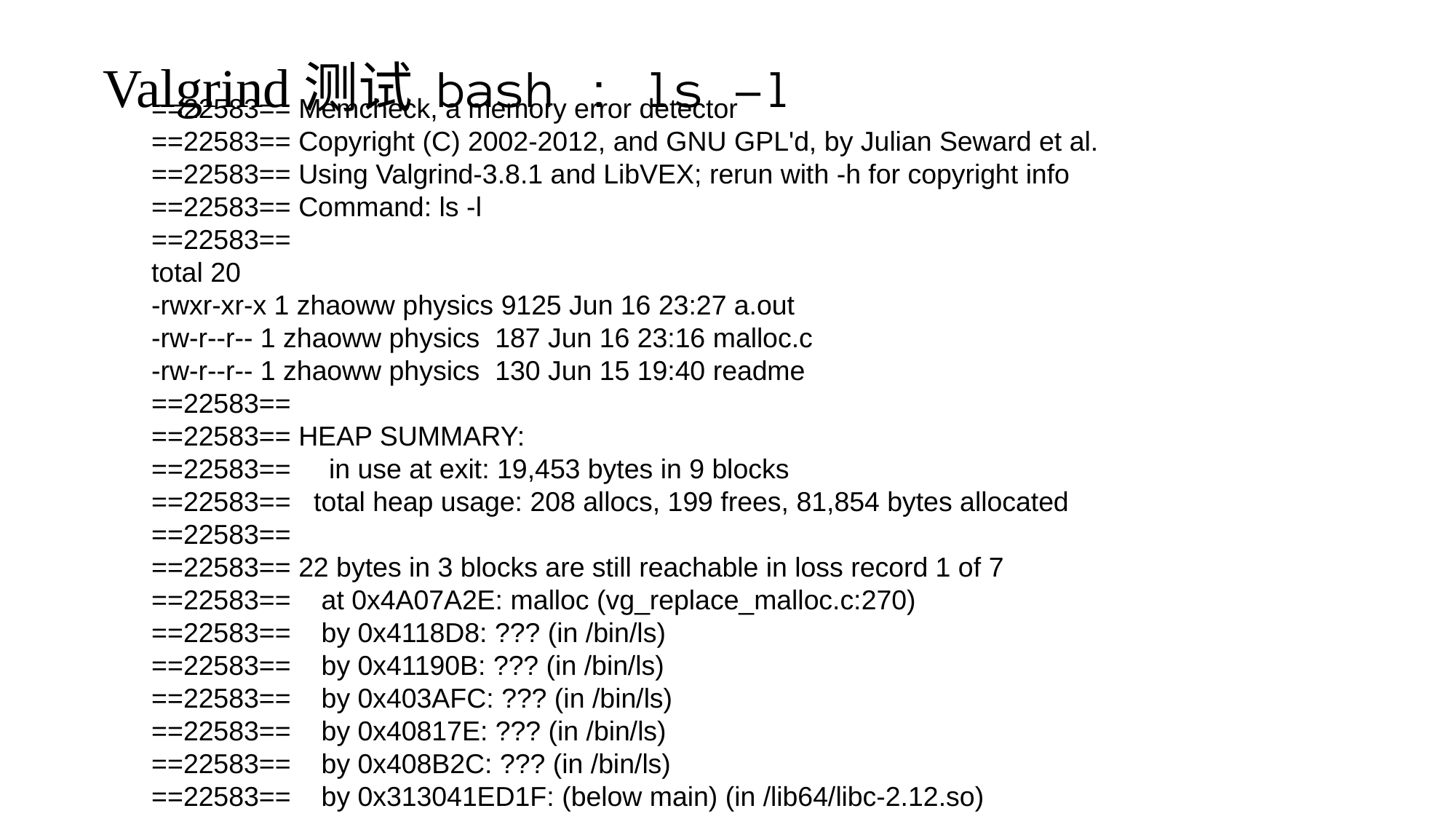

Valgrind测试 bash : ls -l
==22583== Memcheck, a memory error detector
==22583== Copyright (C) 2002-2012, and GNU GPL'd, by Julian Seward et al.
==22583== Using Valgrind-3.8.1 and LibVEX; rerun with -h for copyright info
==22583== Command: ls -l
==22583==
total 20
-rwxr-xr-x 1 zhaoww physics 9125 Jun 16 23:27 a.out
-rw-r--r-- 1 zhaoww physics  187 Jun 16 23:16 malloc.c
-rw-r--r-- 1 zhaoww physics  130 Jun 15 19:40 readme
==22583==
==22583== HEAP SUMMARY:
==22583==     in use at exit: 19,453 bytes in 9 blocks
==22583==   total heap usage: 208 allocs, 199 frees, 81,854 bytes allocated
==22583==
==22583== 22 bytes in 3 blocks are still reachable in loss record 1 of 7
==22583==    at 0x4A07A2E: malloc (vg_replace_malloc.c:270)
==22583==    by 0x4118D8: ??? (in /bin/ls)
==22583==    by 0x41190B: ??? (in /bin/ls)
==22583==    by 0x403AFC: ??? (in /bin/ls)
==22583==    by 0x40817E: ??? (in /bin/ls)
==22583==    by 0x408B2C: ??? (in /bin/ls)
==22583==    by 0x313041ED1F: (below main) (in /lib64/libc-2.12.so)
==22583==
==22583== 23 bytes in 1 blocks are still reachable in loss record 2 of 7
==22583==    at 0x4A07A2E: malloc (vg_replace_malloc.c:270)
==22583==    by 0x4118D8: ??? (in /bin/ls)
==22583==    by 0x40E3CB: ??? (in /bin/ls)
==22583==    by 0x403844: ??? (in /bin/ls)
==22583==    by 0x404377: ??? (in /bin/ls)
==22583==    by 0x40817E: ??? (in /bin/ls)
==22583==    by 0x408B2C: ??? (in /bin/ls)
==22583==    by 0x313041ED1F: (below main) (in /lib64/libc-2.12.so)
==22583==
==22583== 24 bytes in 1 blocks are still reachable in loss record 3 of 7
==22583==    at 0x4A07A2E: malloc (vg_replace_malloc.c:270)
==22583==    by 0x4118D8: ??? (in /bin/ls)
==22583==    by 0x40E22B: ??? (in /bin/ls)
==22583==    by 0x40447F: ??? (in /bin/ls)
==22583==    by 0x40817E: ??? (in /bin/ls)
==22583==    by 0x408B2C: ??? (in /bin/ls)
==22583==    by 0x313041ED1F: (below main) (in /lib64/libc-2.12.so)
==22583==
==22583== 56 bytes in 1 blocks are still reachable in loss record 4 of 7
==22583==    at 0x4A07A2E: malloc (vg_replace_malloc.c:270)
==22583==    by 0x4118D8: ??? (in /bin/ls)
==22583==    by 0x41190B: ??? (in /bin/ls)
==22583==    by 0x40E8DA: ??? (in /bin/ls)
==22583==    by 0x408983: ??? (in /bin/ls)
==22583==    by 0x313041ED1F: (below main) (in /lib64/libc-2.12.so)
==22583==
==22583== 56 bytes in 1 blocks are still reachable in loss record 5 of 7
==22583==    at 0x4A07A2E: malloc (vg_replace_malloc.c:270)
==22583==    by 0x4118D8: ??? (in /bin/ls)
==22583==    by 0x41190B: ??? (in /bin/ls)
==22583==    by 0x40E8DA: ??? (in /bin/ls)
==22583==    by 0x4089E9: ??? (in /bin/ls)
==22583==    by 0x313041ED1F: (below main) (in /lib64/libc-2.12.so)
==22583==
==22583== 72 bytes in 1 blocks are still reachable in loss record 6 of 7
==22583==    at 0x4A07A2E: malloc (vg_replace_malloc.c:270)
==22583==    by 0x4118D8: ??? (in /bin/ls)
==22583==    by 0x40475E: ??? (in /bin/ls)
==22583==    by 0x40829F: ??? (in /bin/ls)
==22583==    by 0x408B2C: ??? (in /bin/ls)
==22583==    by 0x313041ED1F: (below main) (in /lib64/libc-2.12.so)
==22583==
==22583== 19,200 bytes in 1 blocks are still reachable in loss record 7 of 7
==22583==    at 0x4A07A2E: malloc (vg_replace_malloc.c:270)
==22583==    by 0x4118D8: ??? (in /bin/ls)
==22583==    by 0x408AA6: ??? (in /bin/ls)
==22583==    by 0x313041ED1F: (below main) (in /lib64/libc-2.12.so)
==22583==
==22583== LEAK SUMMARY:
==22583==    definitely lost: 0 bytes in 0 blocks
==22583==    indirectly lost: 0 bytes in 0 blocks
==22583==      possibly lost: 0 bytes in 0 blocks
==22583==    still reachable: 19,453 bytes in 9 blocks
==22583==         suppressed: 0 bytes in 0 blocks
==22583==
==22583== For counts of detected and suppressed errors, rerun with: -v
==22583== ERROR SUMMARY: 0 errors from 0 contexts (suppressed: 8 from 6)